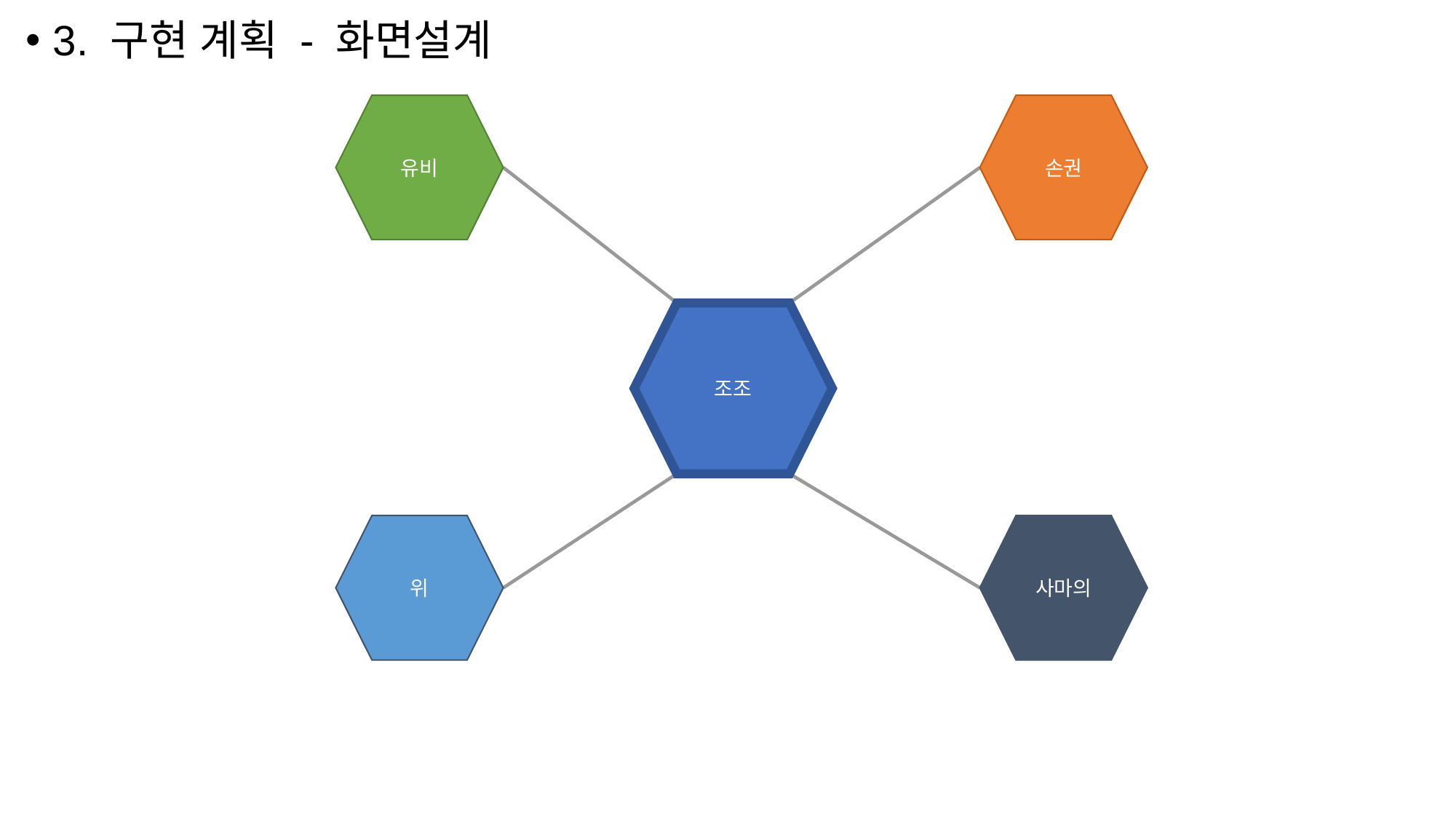

3. 구현 계획 - 화면설계
유비
손권
조조
사마의
위